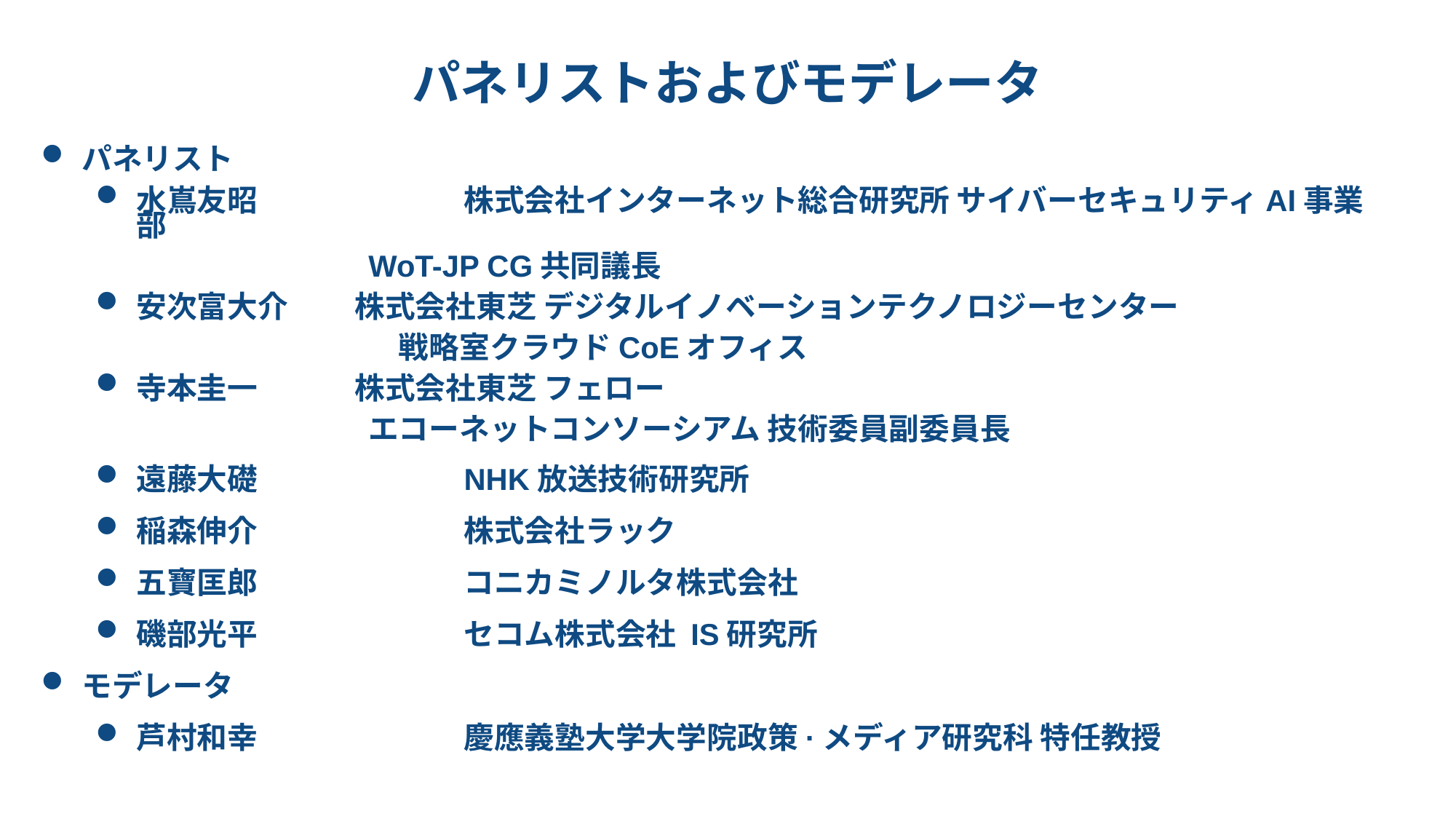

パネリストおよびモデレータ
パネリスト
水嶌友昭		株式会社インターネット総合研究所 サイバーセキュリティAI事業部
	WoT-JP CG共同議長
安次富大介 	株式会社東芝 デジタルイノベーションテクノロジーセンター
　戦略室クラウドCoEオフィス
寺本圭一 	株式会社東芝 フェロー
	エコーネットコンソーシアム 技術委員副委員長
遠藤大礎		NHK放送技術研究所
稲森伸介		株式会社ラック
五寶匡郎		コニカミノルタ株式会社
磯部光平		セコム株式会社 IS研究所
モデレータ
芦村和幸		慶應義塾大学大学院政策·メディア研究科 特任教授

社外秘